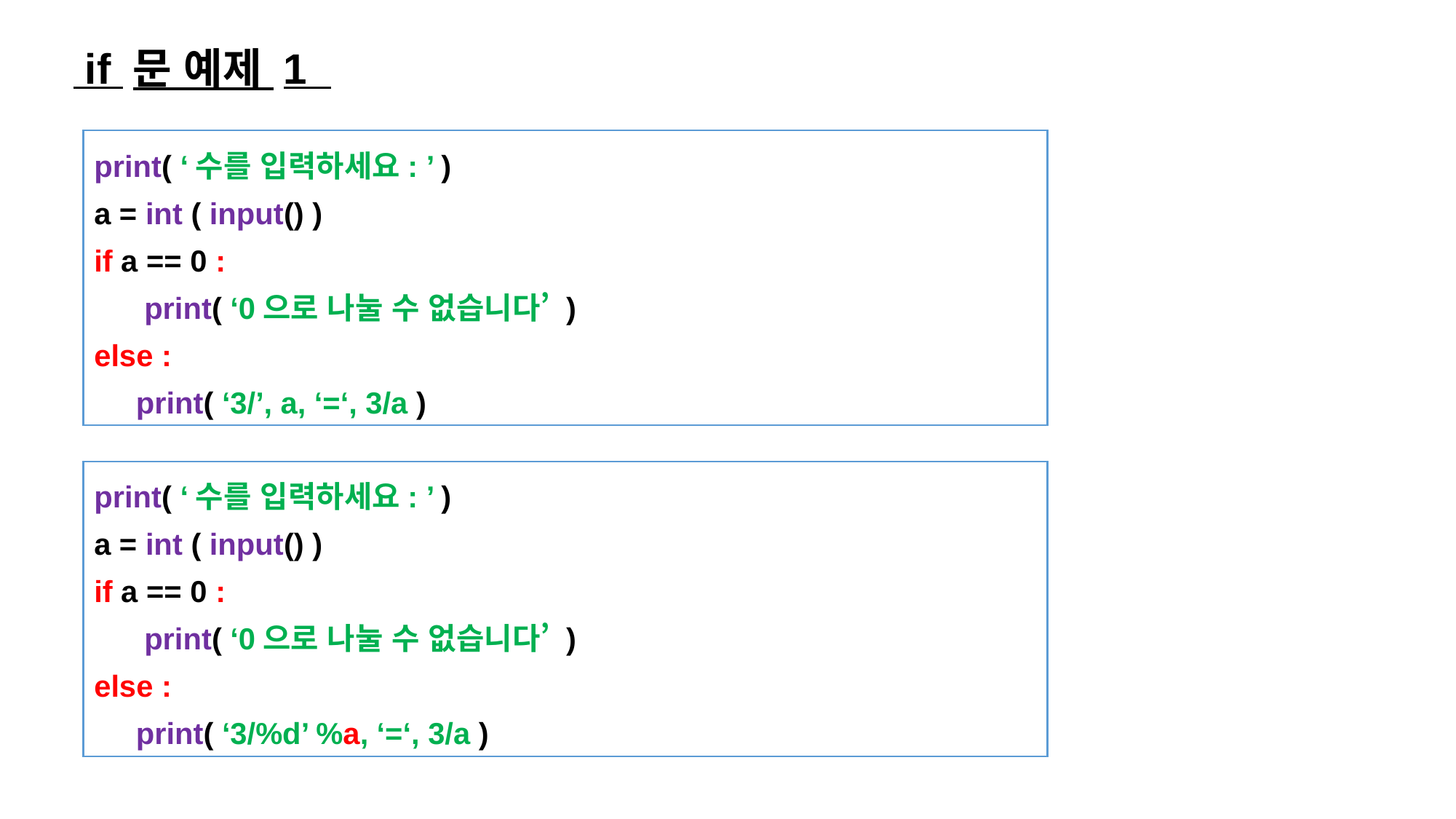

# if 문 예제 1
print( ‘수를 입력하세요: ’ )
a = int ( input() )
if a == 0 :
      print( ‘0으로 나눌 수 없습니다’ )
else :
     print( ‘3/’, a, ‘=‘, 3/a )
print( ‘수를 입력하세요: ’ )
a = int ( input() )
if a == 0 :
      print( ‘0으로 나눌 수 없습니다’ )
else :
     print( ‘3/%d’ %a, ‘=‘, 3/a )